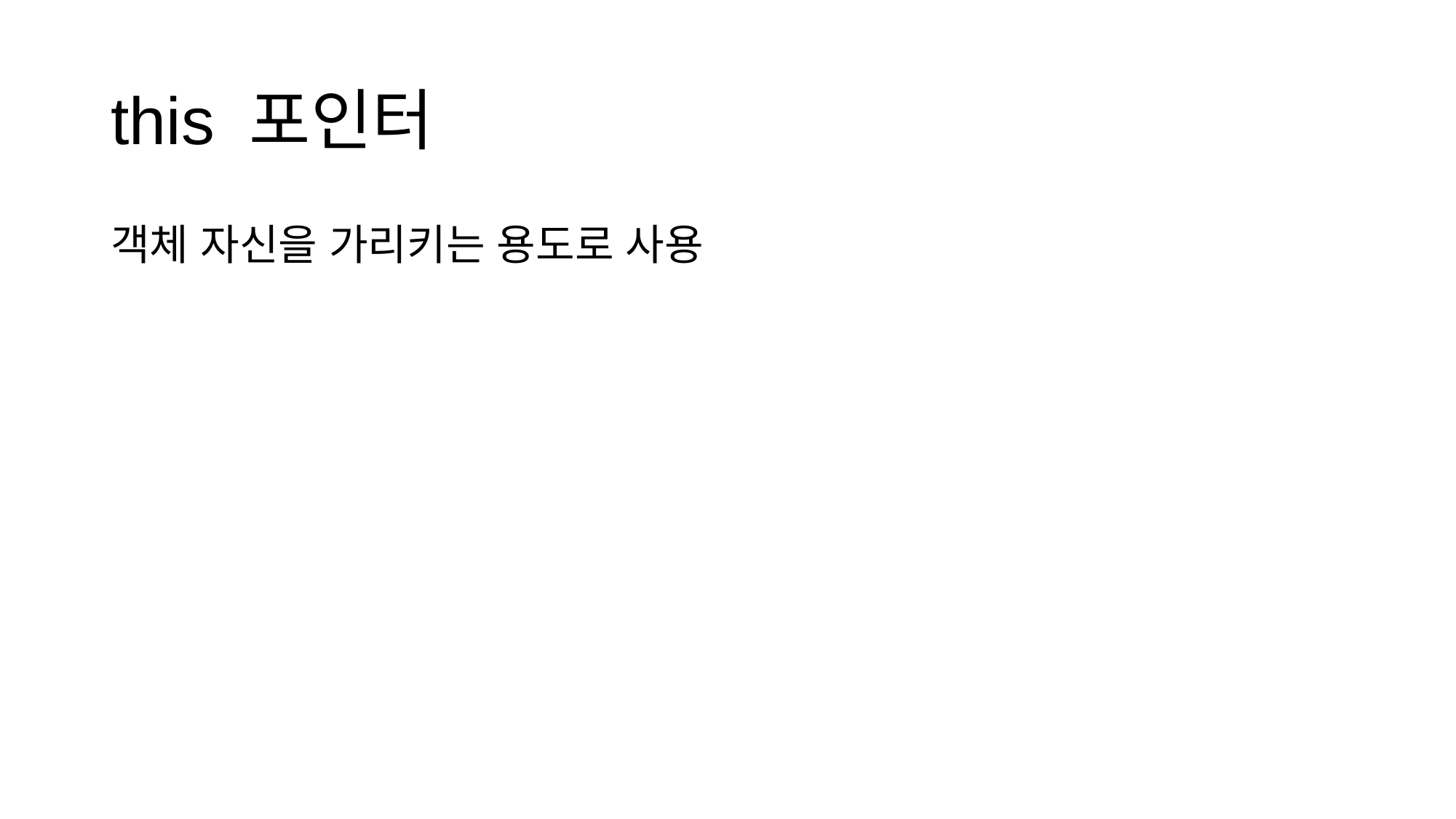

# this 포인터
객체 자신을 가리키는 용도로 사용